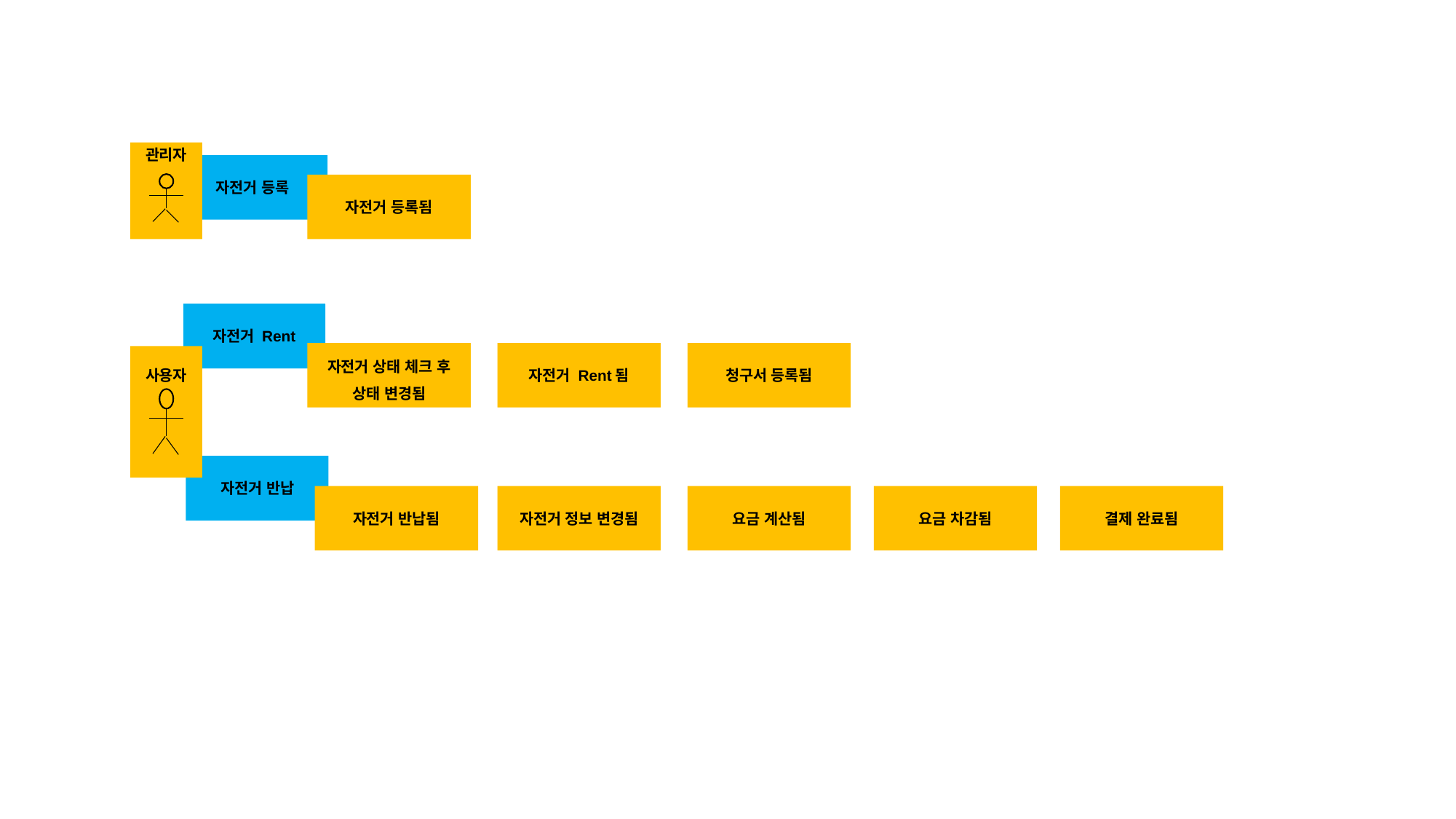

관리자

자전거 등록
자전거 등록됨
자전거 Rent
Rent
자전거 상태 체크 후
상태 변경됨
자전거 Rent됨
청구서 등록됨
사용자

자전거 반납
반납
자전거 반납됨
자전거 정보 변경됨
요금 계산됨
요금 차감됨
결제 완료됨